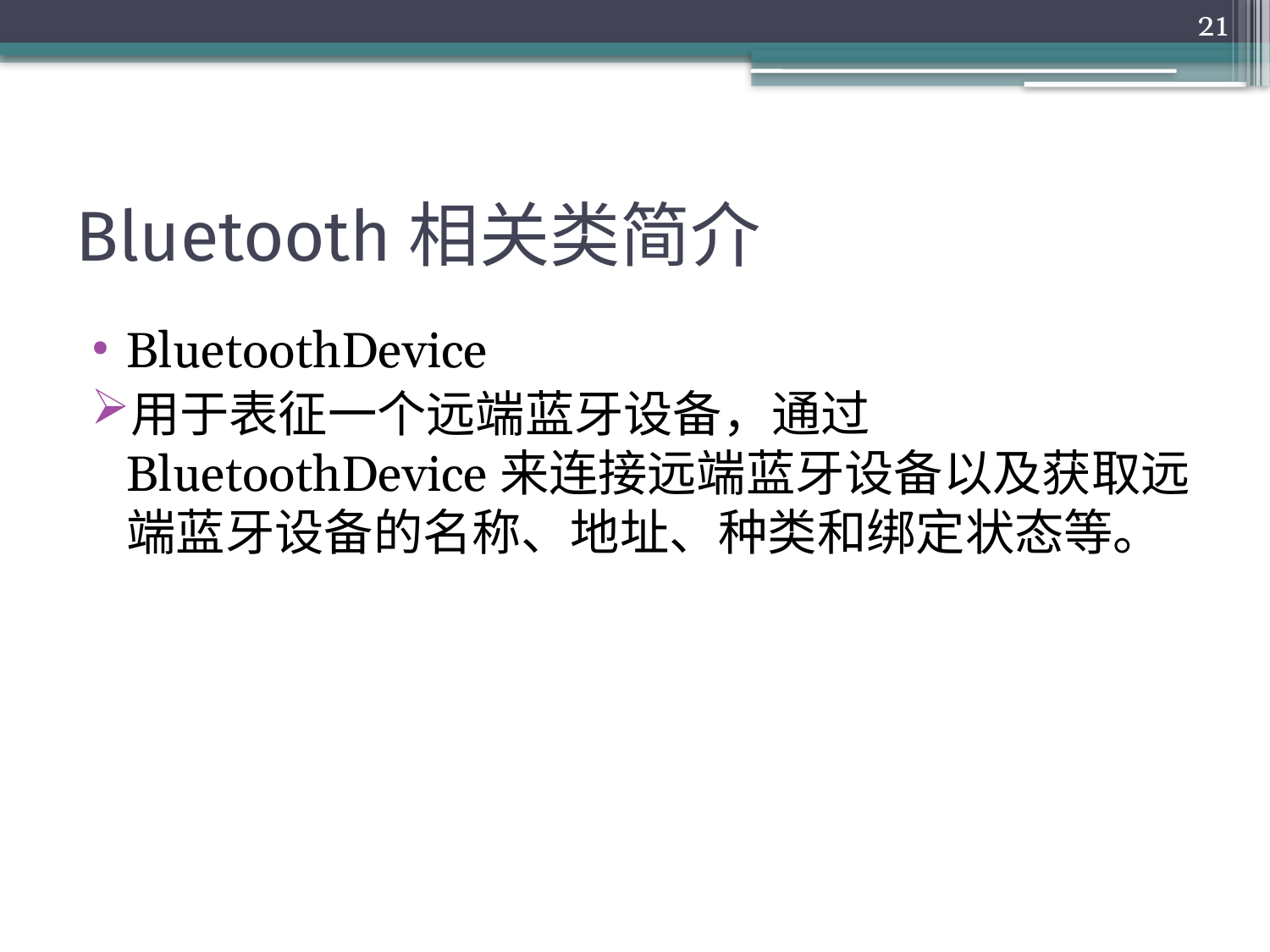

21
# Bluetooth相关类简介
BluetoothDevice
用于表征一个远端蓝牙设备，通过BluetoothDevice来连接远端蓝牙设备以及获取远端蓝牙设备的名称、地址、种类和绑定状态等。